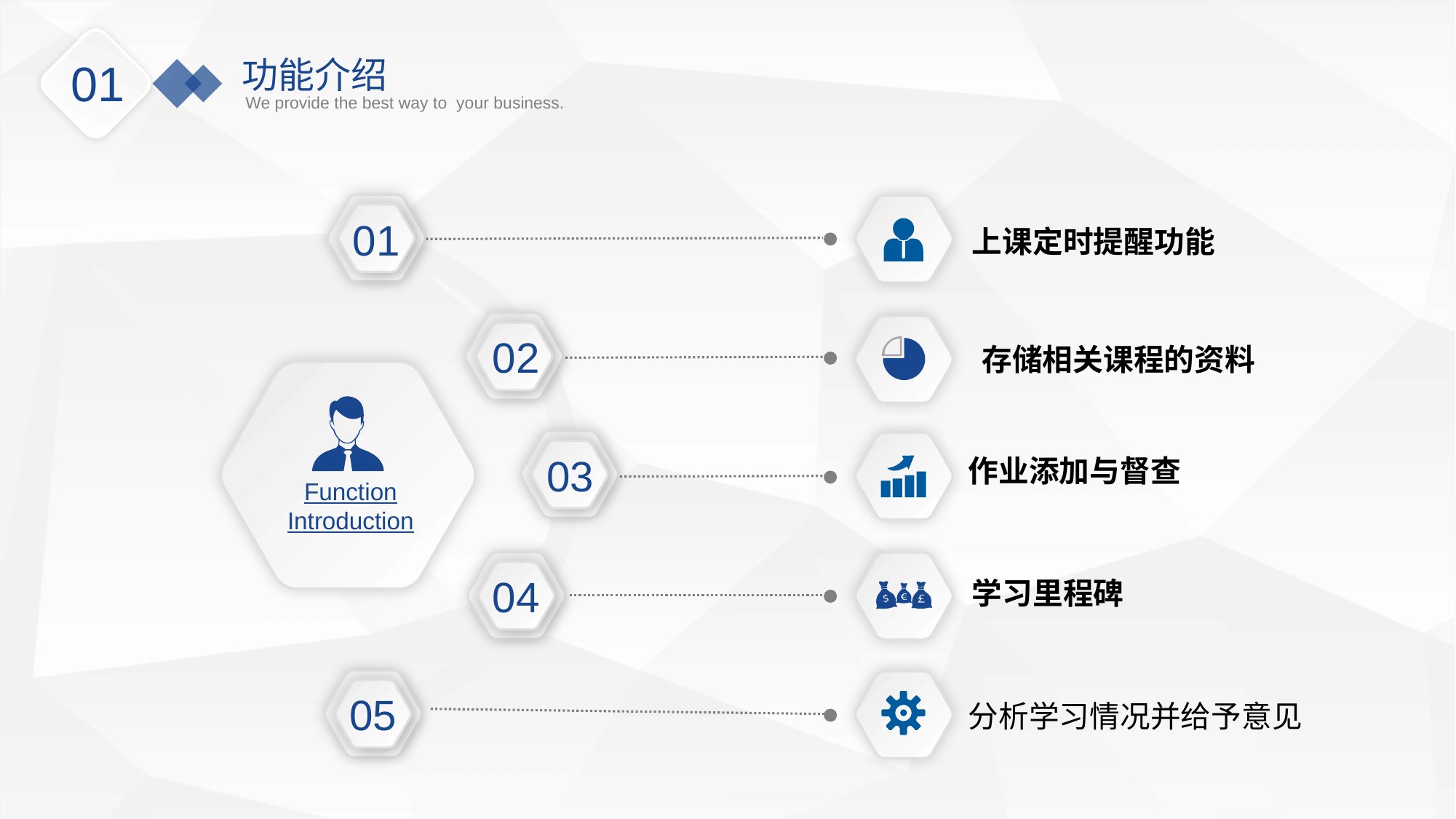

功能介绍
We provide the best way to  your business.
01

01

02

03

Function Introduction

04

05

上课定时提醒功能

存储相关课程的资料

作业添加与督查

学习里程碑

分析学习情况并给予意见